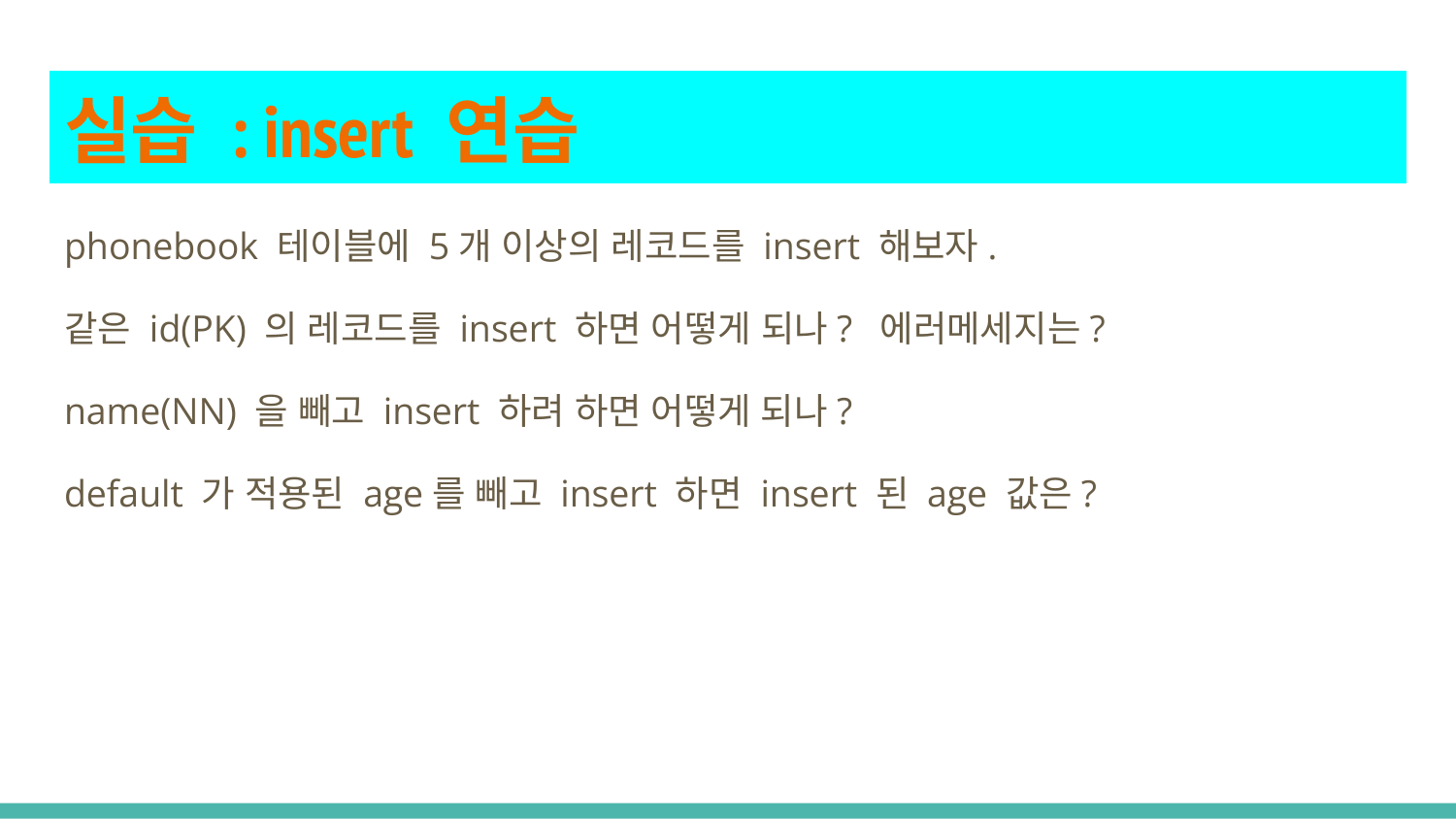

# 실습 : insert 연습
phonebook 테이블에 5개 이상의 레코드를 insert 해보자.
같은 id(PK) 의 레코드를 insert 하면 어떻게 되나?  에러메세지는?
name(NN) 을 빼고 insert 하려 하면 어떻게 되나?
default 가 적용된 age를 빼고 insert 하면 insert 된 age 값은?